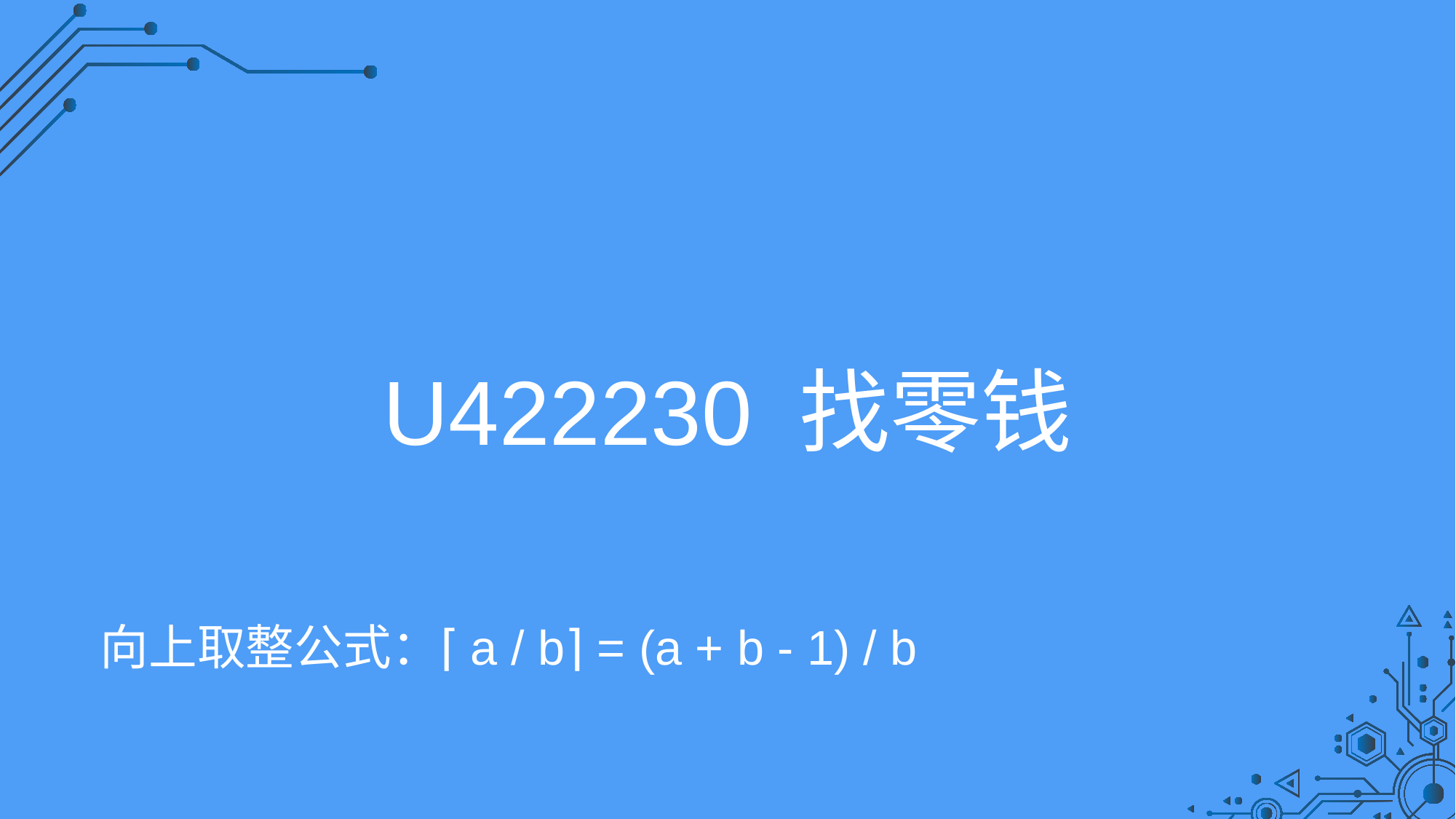

U422230 找零钱
向上取整公式：⌈a / b⌉ = (a + b - 1) / b